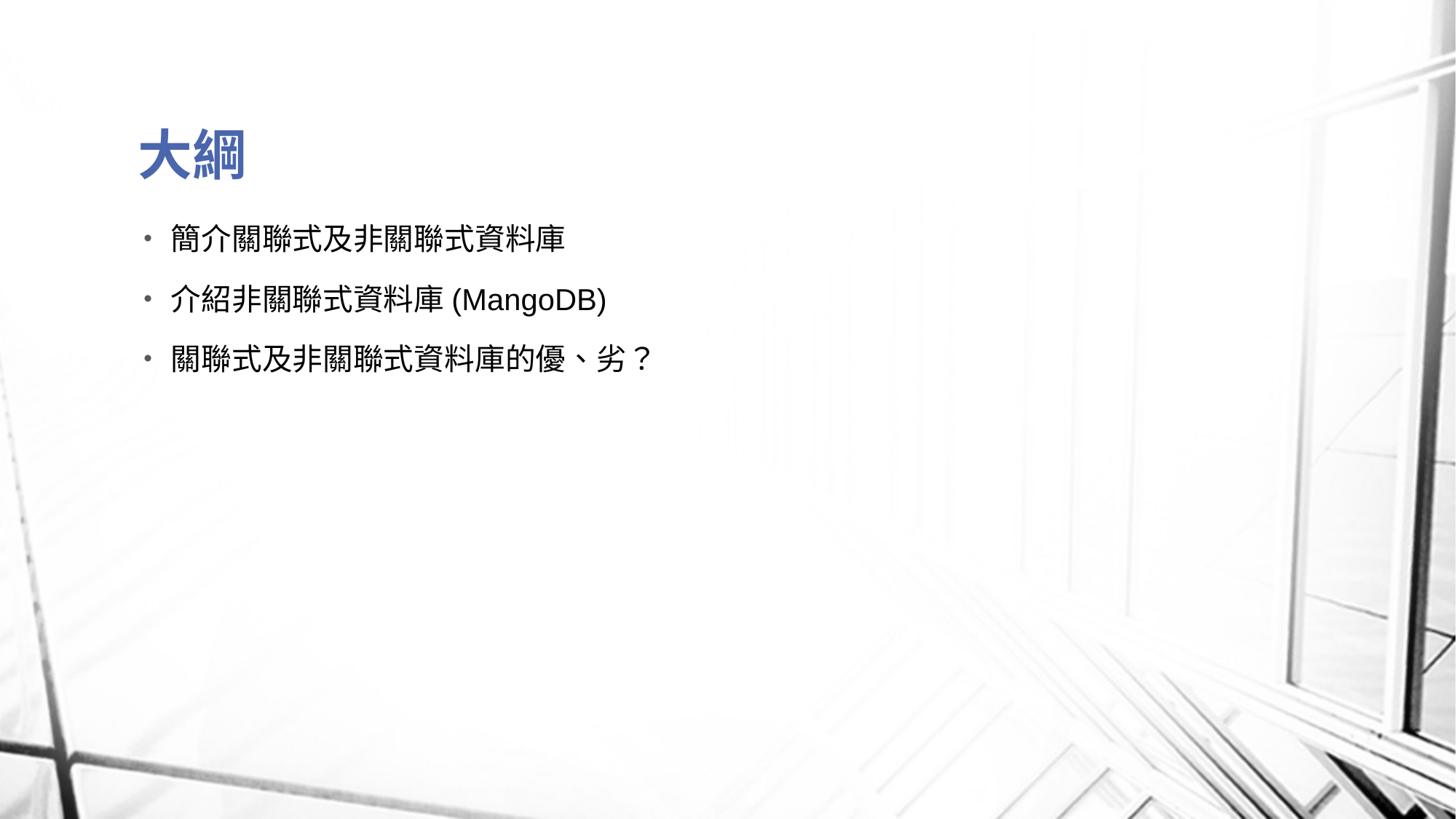

# 大綱
簡介關聯式及非關聯式資料庫
介紹非關聯式資料庫(MangoDB)
關聯式及非關聯式資料庫的優、劣？